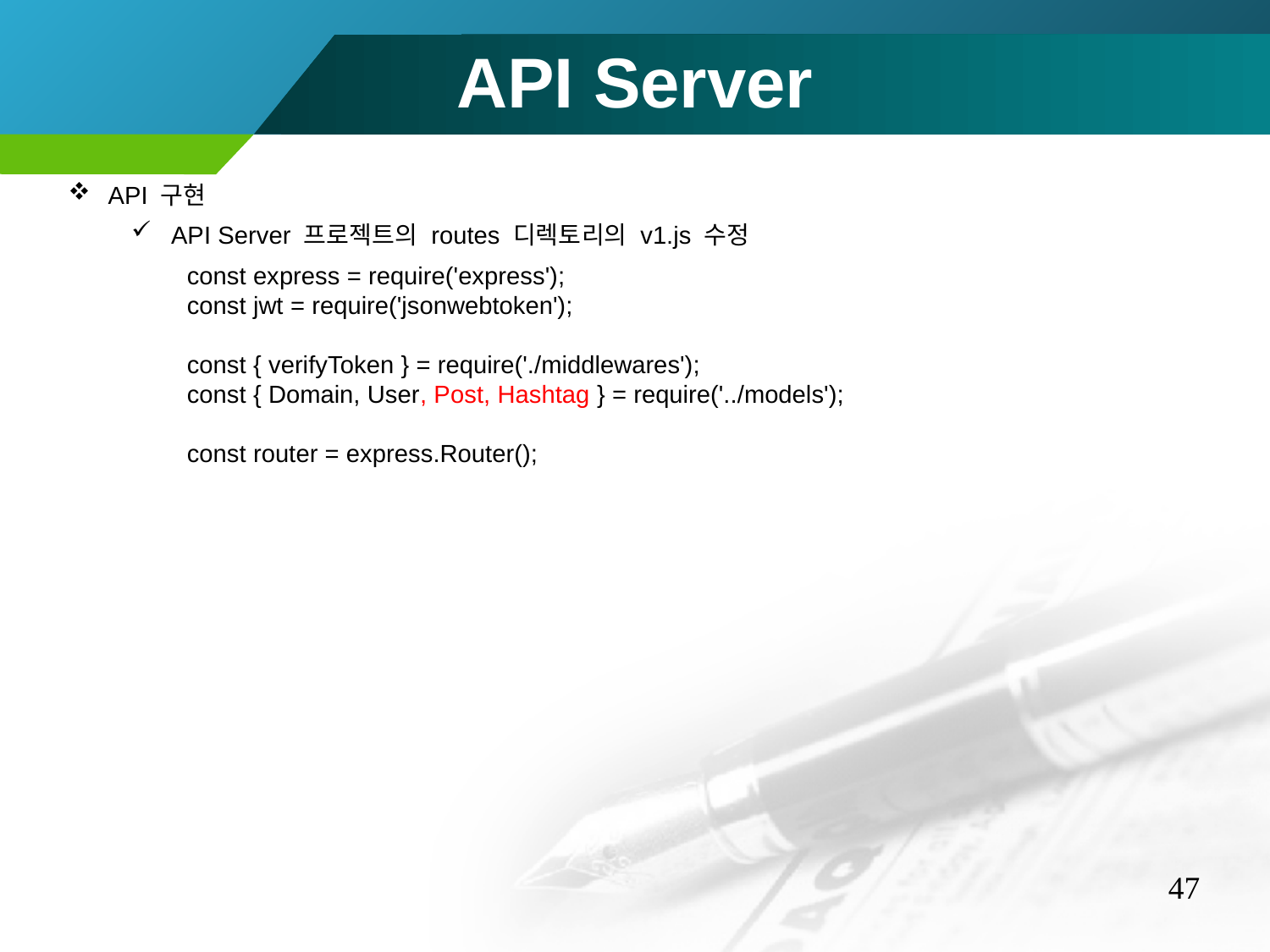

API Server
API 구현
API Server 프로젝트의 routes 디렉토리의 v1.js 수정
const express = require('express');
const jwt = require('jsonwebtoken');

const { verifyToken } = require('./middlewares');
const { Domain, User, Post, Hashtag } = require('../models');

const router = express.Router();

47